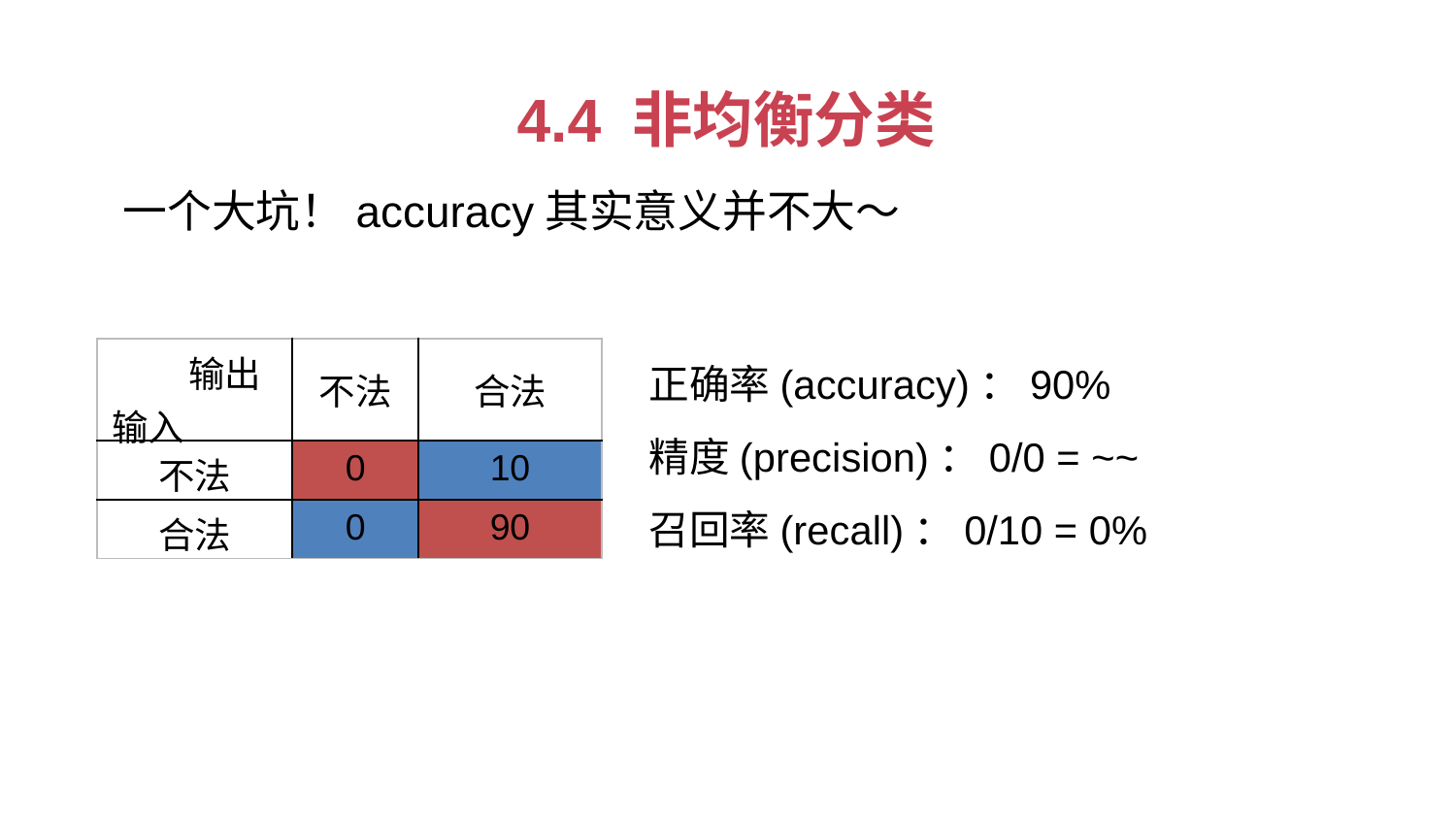

4.4 非均衡分类
一个大坑！accuracy其实意义并不大～
正确率(accuracy)：90%
精度(precision)：0/0 = ~~
召回率(recall)：0/10 = 0%
| 输出 输入 | 不法 | 合法 |
| --- | --- | --- |
| 不法 | 0 | 10 |
| 合法 | 0 | 90 |